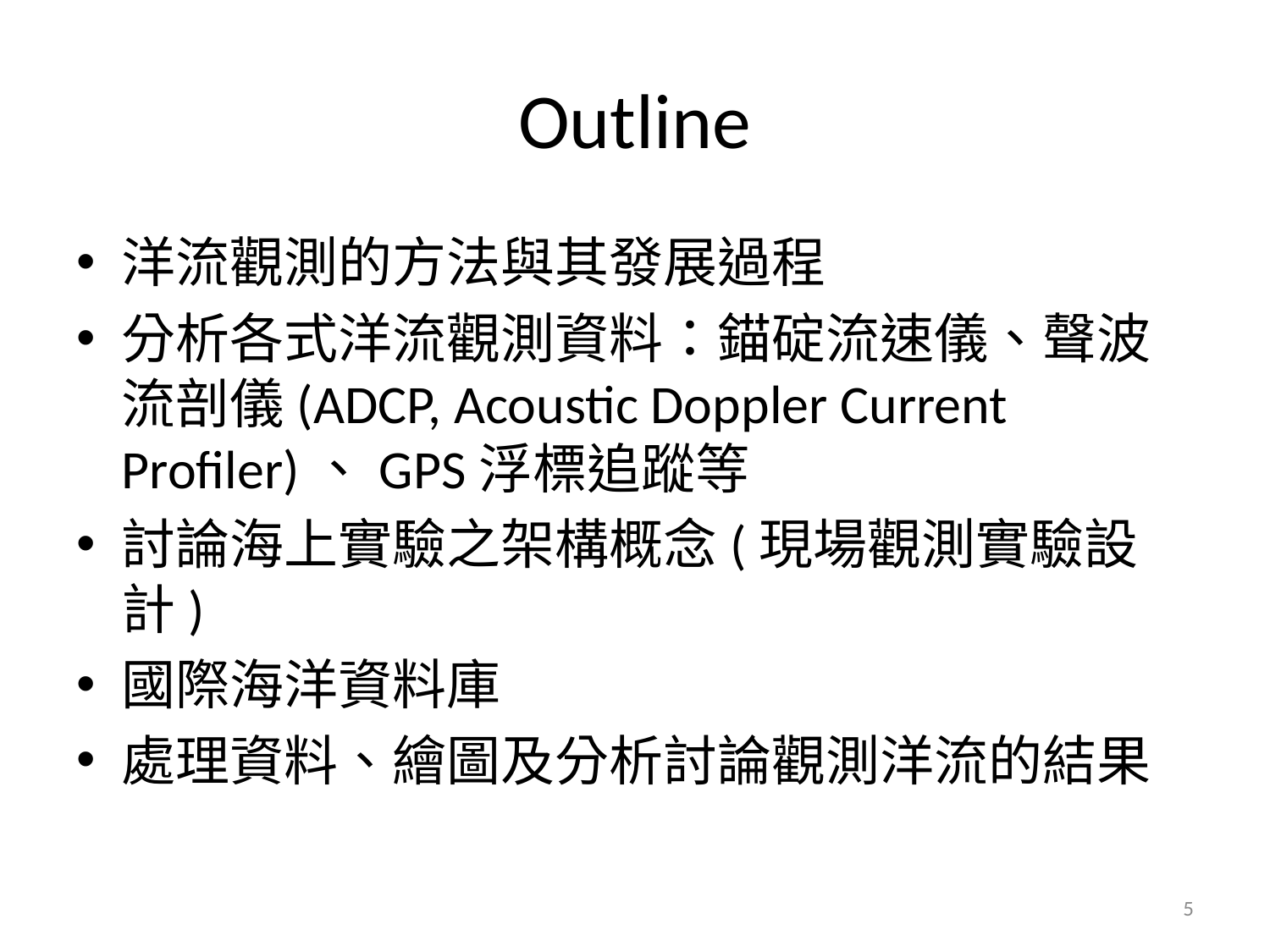

# Outline
洋流觀測的方法與其發展過程
分析各式洋流觀測資料：錨碇流速儀、聲波流剖儀(ADCP, Acoustic Doppler Current Profiler)、GPS浮標追蹤等
討論海上實驗之架構概念(現場觀測實驗設計)
國際海洋資料庫
處理資料、繪圖及分析討論觀測洋流的結果
5